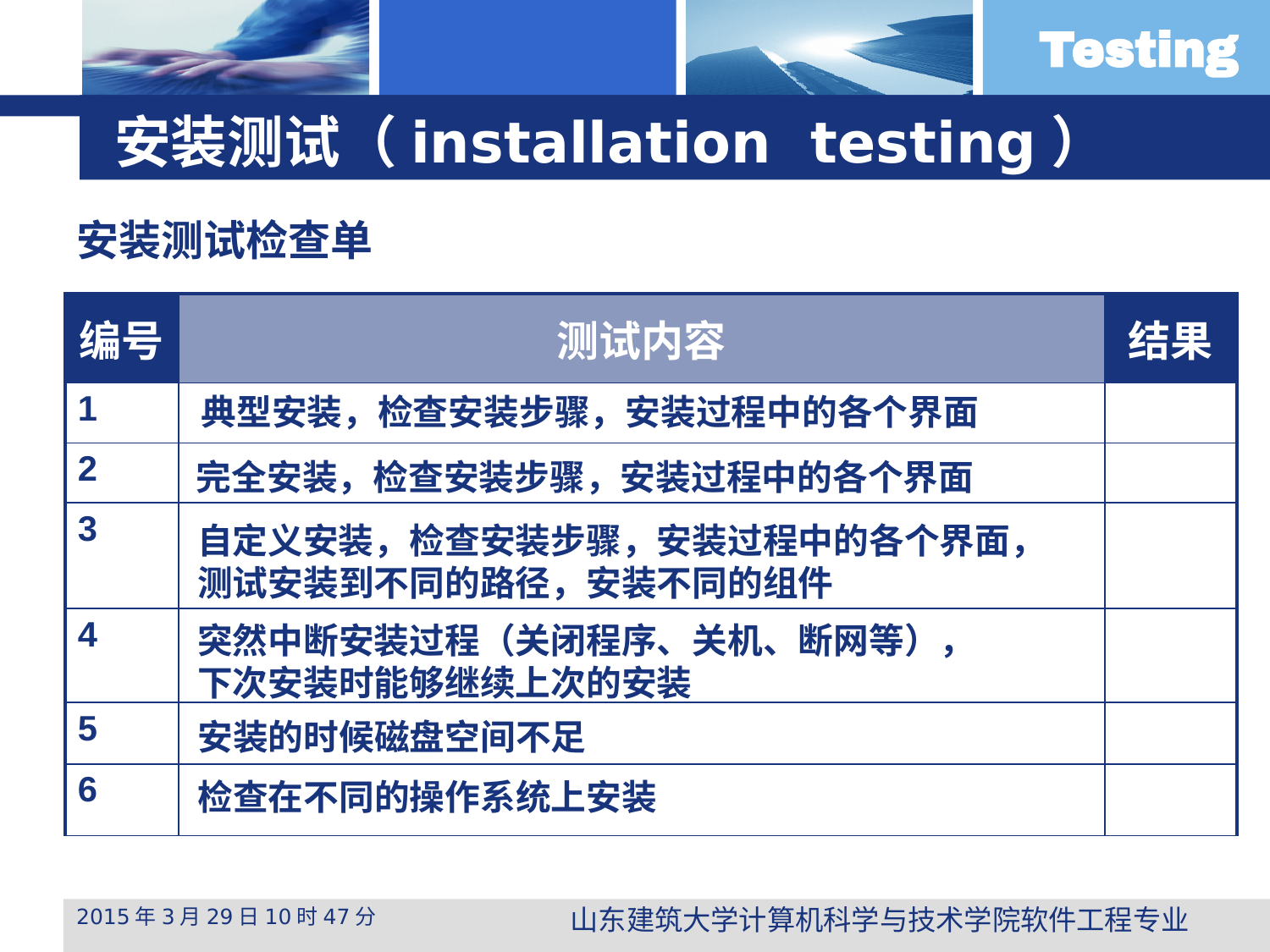

# 安装测试（installation  testing）
安装测试检查单
| 编号 | 测试内容 | 结果 |
| --- | --- | --- |
| 1 |  |  |
| 2 |  |  |
| 3 |  |  |
| 4 |  |  |
| 5 |  |  |
| 6 |  |  |
典型安装，检查安装步骤，安装过程中的各个界面
完全安装，检查安装步骤，安装过程中的各个界面
自定义安装，检查安装步骤，安装过程中的各个界面，
测试安装到不同的路径，安装不同的组件
突然中断安装过程（关闭程序、关机、断网等），
下次安装时能够继续上次的安装
安装的时候磁盘空间不足
检查在不同的操作系统上安装
山东建筑大学计算机科学与技术学院软件工程专业
2015年3月29日10时47分